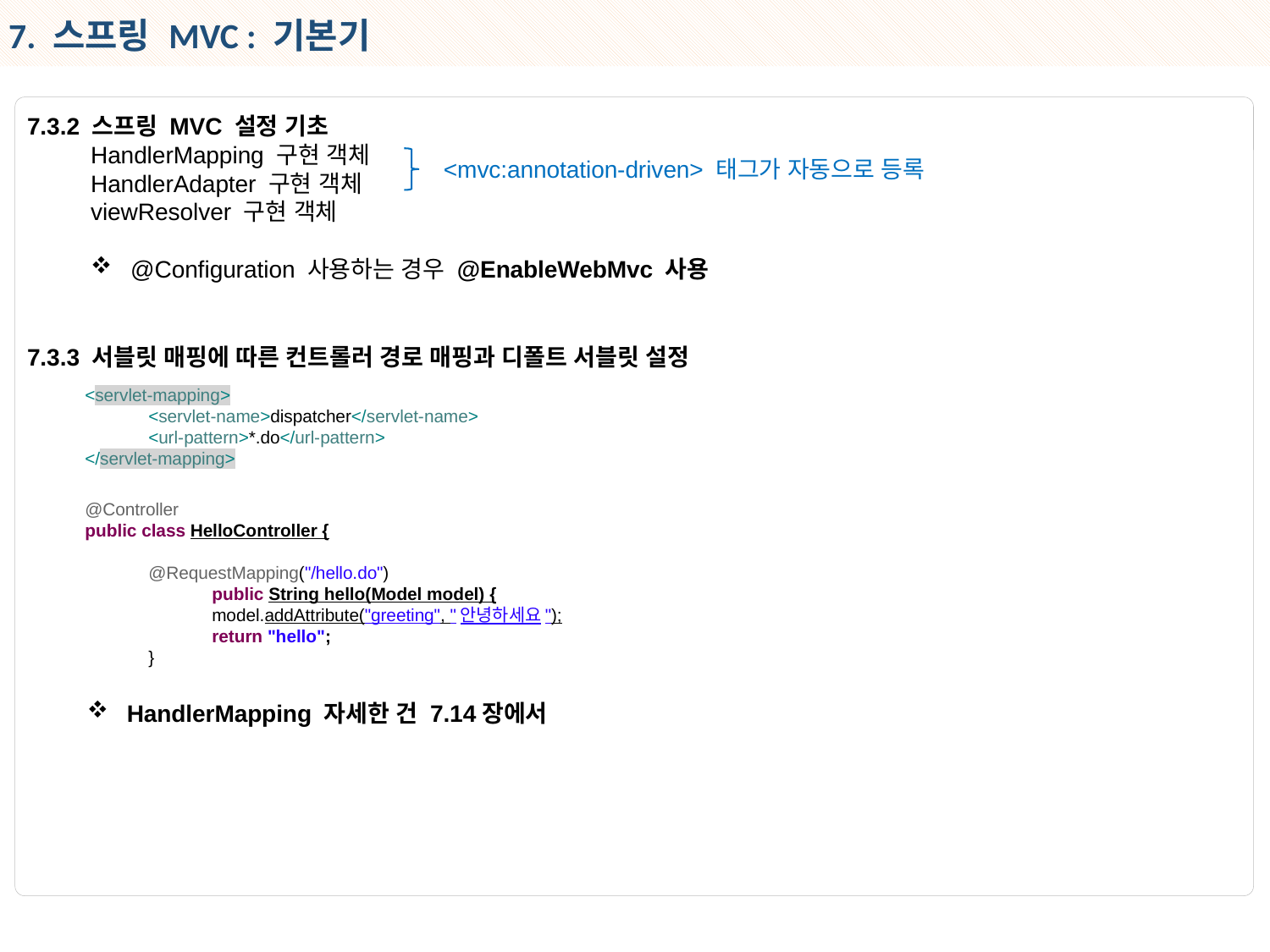

7. 스프링 MVC : 기본기
7.3.2 스프링 MVC 설정 기초
HandlerMapping 구현 객체
HandlerAdapter 구현 객체
viewResolver 구현 객체

@Configuration 사용하는 경우 @EnableWebMvc 사용

<mvc:annotation-driven> 태그가 자동으로 등록
7.3.3 서블릿 매핑에 따른 컨트롤러 경로 매핑과 디폴트 서블릿 설정
<servlet-mapping>
<servlet-name>dispatcher</servlet-name>
<url-pattern>*.do</url-pattern>
</servlet-mapping>
@Controller
public class HelloController {

@RequestMapping("/hello.do")
public String hello(Model model) {
model.addAttribute("greeting", "안녕하세요");
return "hello";
}
HandlerMapping 자세한 건 7.14장에서